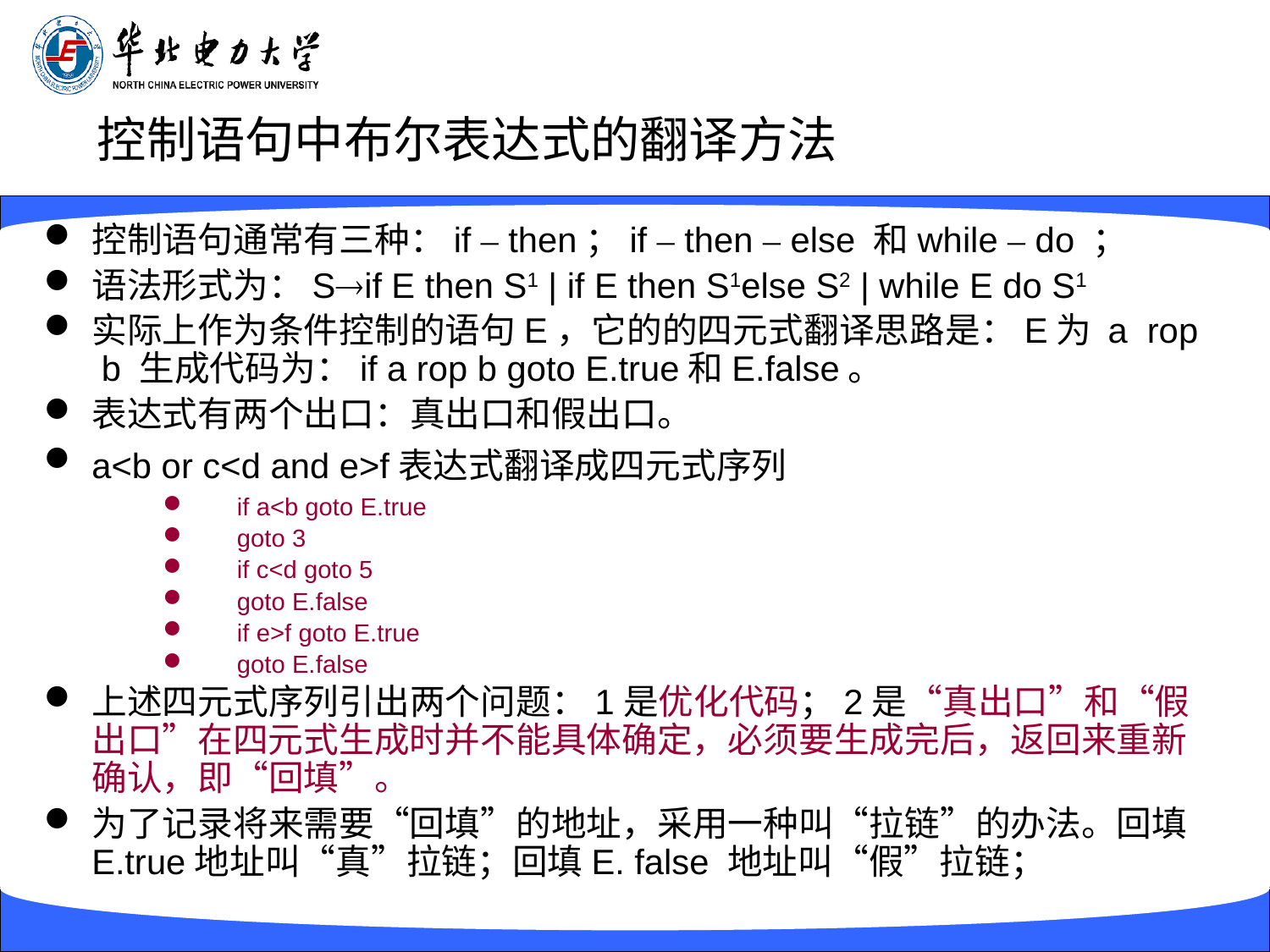

# 控制语句中布尔表达式的翻译方法
控制语句通常有三种：if – then；if – then – else 和while – do ；
语法形式为：S→if E then S1 | if E then S1else S2 | while E do S1
实际上作为条件控制的语句E，它的的四元式翻译思路是：E为 a  rop  b 生成代码为：if a rop b goto E.true和E.false。
表达式有两个出口：真出口和假出口。
a<b or c<d and e>f表达式翻译成四元式序列
if a<b goto E.true
goto 3
if c<d goto 5
goto E.false
if e>f goto E.true
goto E.false
上述四元式序列引出两个问题：1是优化代码；2是“真出口”和“假出口”在四元式生成时并不能具体确定，必须要生成完后，返回来重新确认，即“回填”。
为了记录将来需要“回填”的地址，采用一种叫“拉链”的办法。回填E.true地址叫“真”拉链；回填E. false 地址叫“假”拉链；